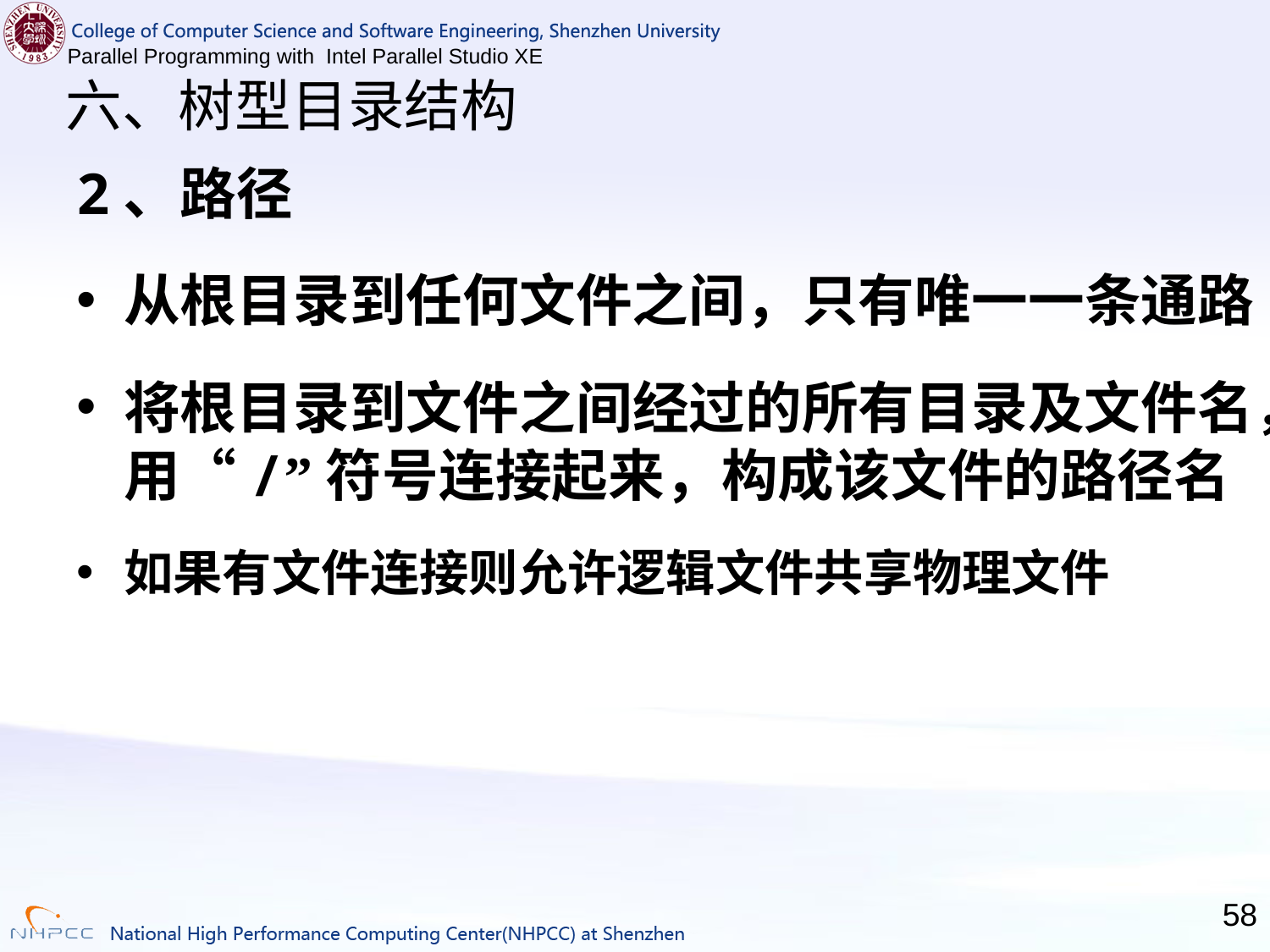

# 六、树型目录结构
2、路径
从根目录到任何文件之间，只有唯一一条通路
将根目录到文件之间经过的所有目录及文件名，用“/”符号连接起来，构成该文件的路径名
如果有文件连接则允许逻辑文件共享物理文件
58